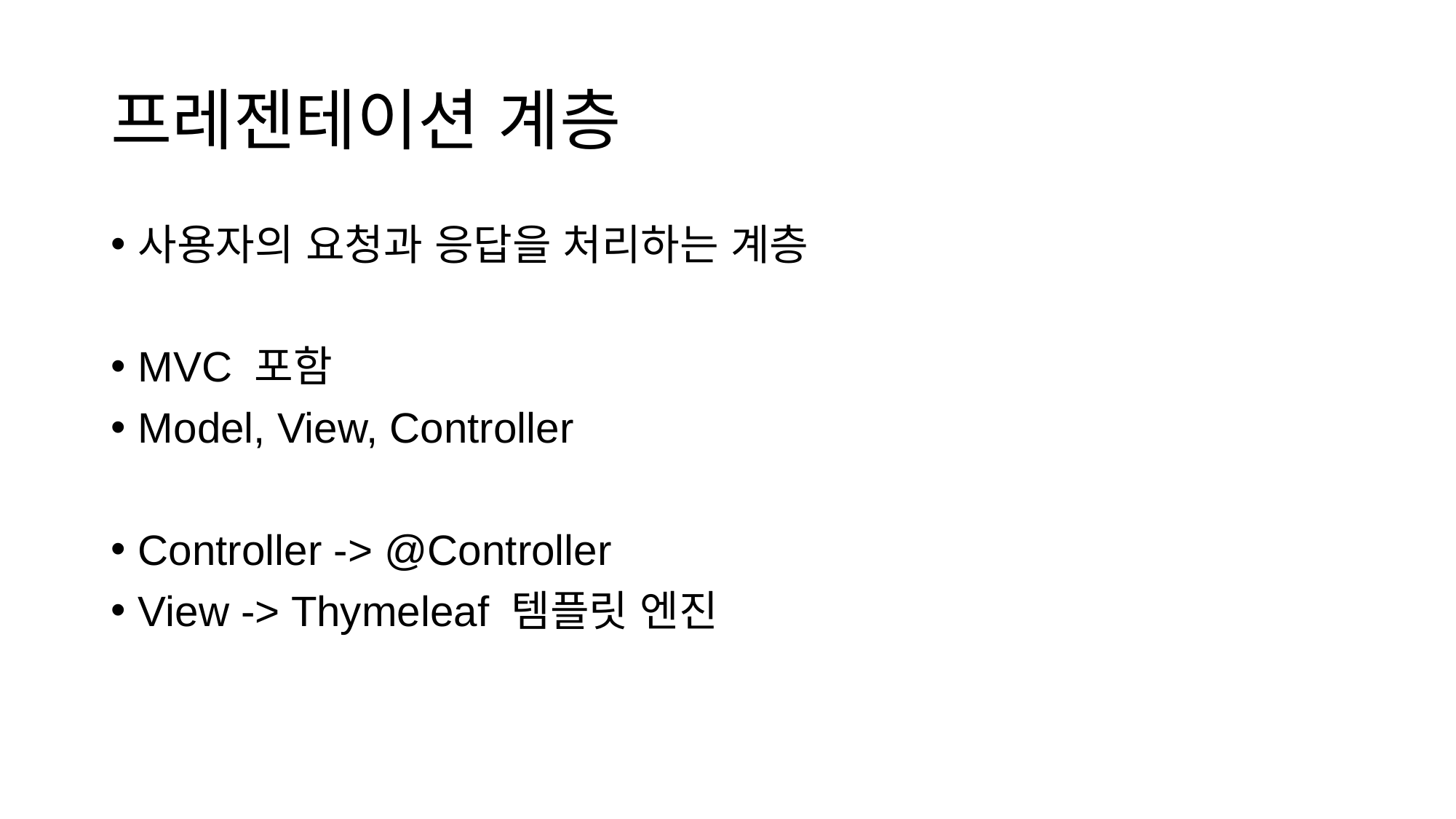

# 프레젠테이션 계층
사용자의 요청과 응답을 처리하는 계층

MVC 포함
Model, View, Controller

Controller -> @Controller
View -> Thymeleaf 템플릿 엔진